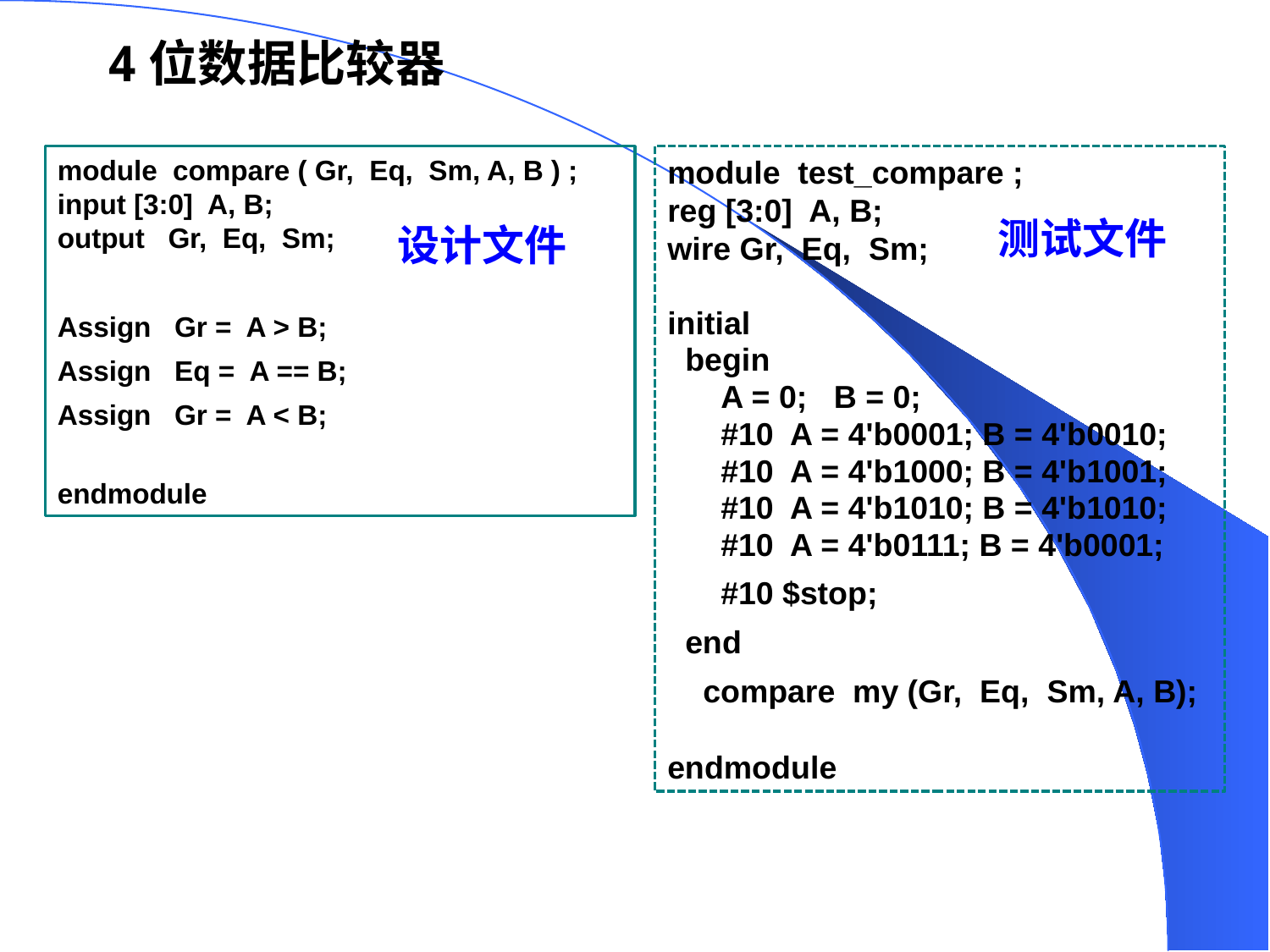

4位数据比较器
module  compare ( Gr,  Eq,  Sm, A, B ) ;
input [3:0]  A, B;
output   Gr,  Eq,  Sm;

Assign   Gr =  A > B;
Assign   Eq =  A == B;
Assign   Gr =  A < B;

endmodule
module  test_compare ;
reg [3:0]  A, B;
wire Gr,  Eq,  Sm;

initial
  begin
      A = 0;   B = 0;
      #10  A = 4'b0001; B = 4'b0010;
      #10  A = 4'b1000; B = 4'b1001;
      #10  A = 4'b1010; B = 4'b1010;
      #10  A = 4'b0111; B = 4'b0001;
      #10 $stop;
  end
    compare  my (Gr,  Eq,  Sm, A, B);

endmodule
测试文件
设计文件